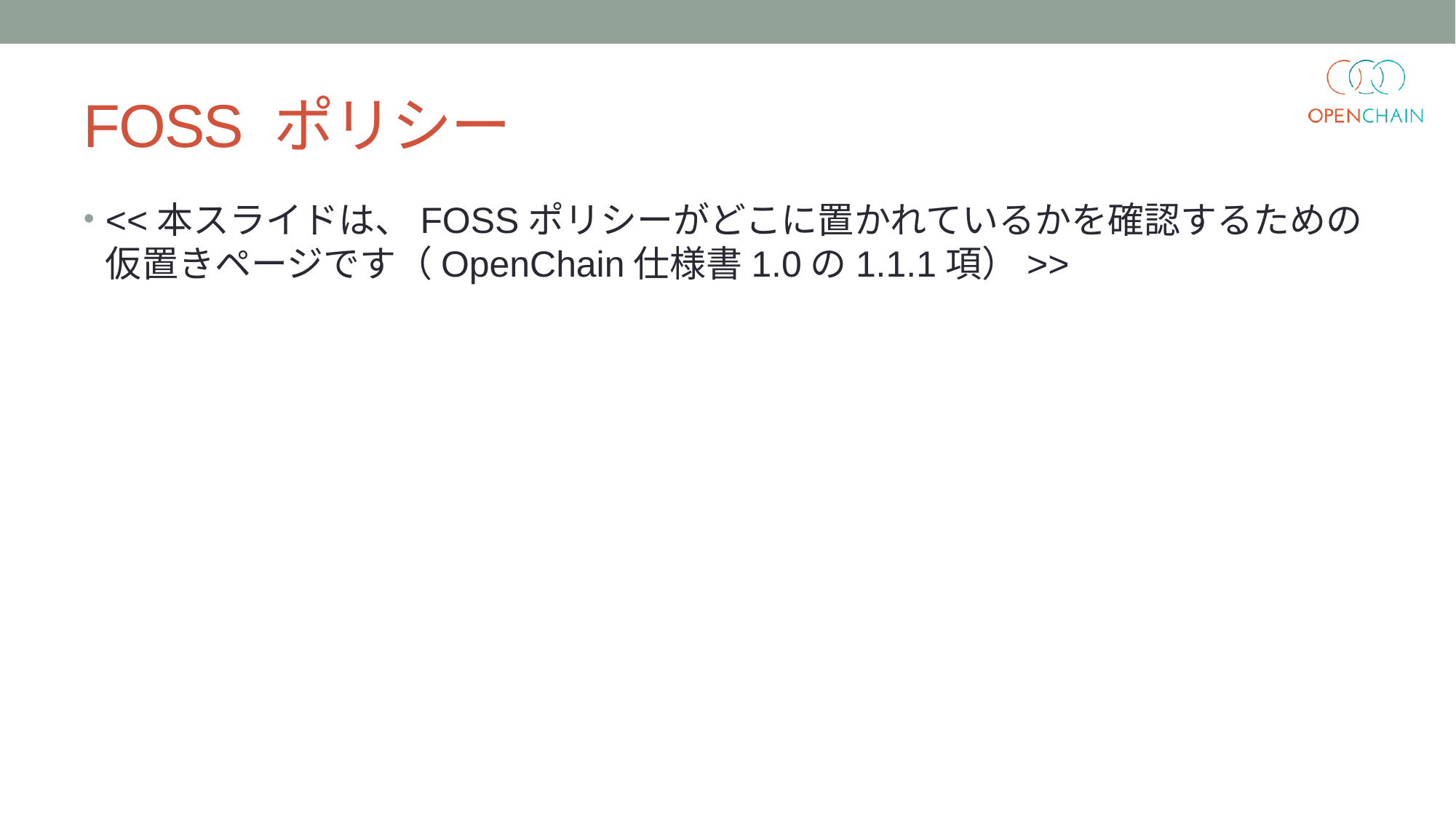

# FOSS ポリシー
<<本スライドは、FOSSポリシーがどこに置かれているかを確認するための仮置きページです（OpenChain仕様書1.0の1.1.1項）>>